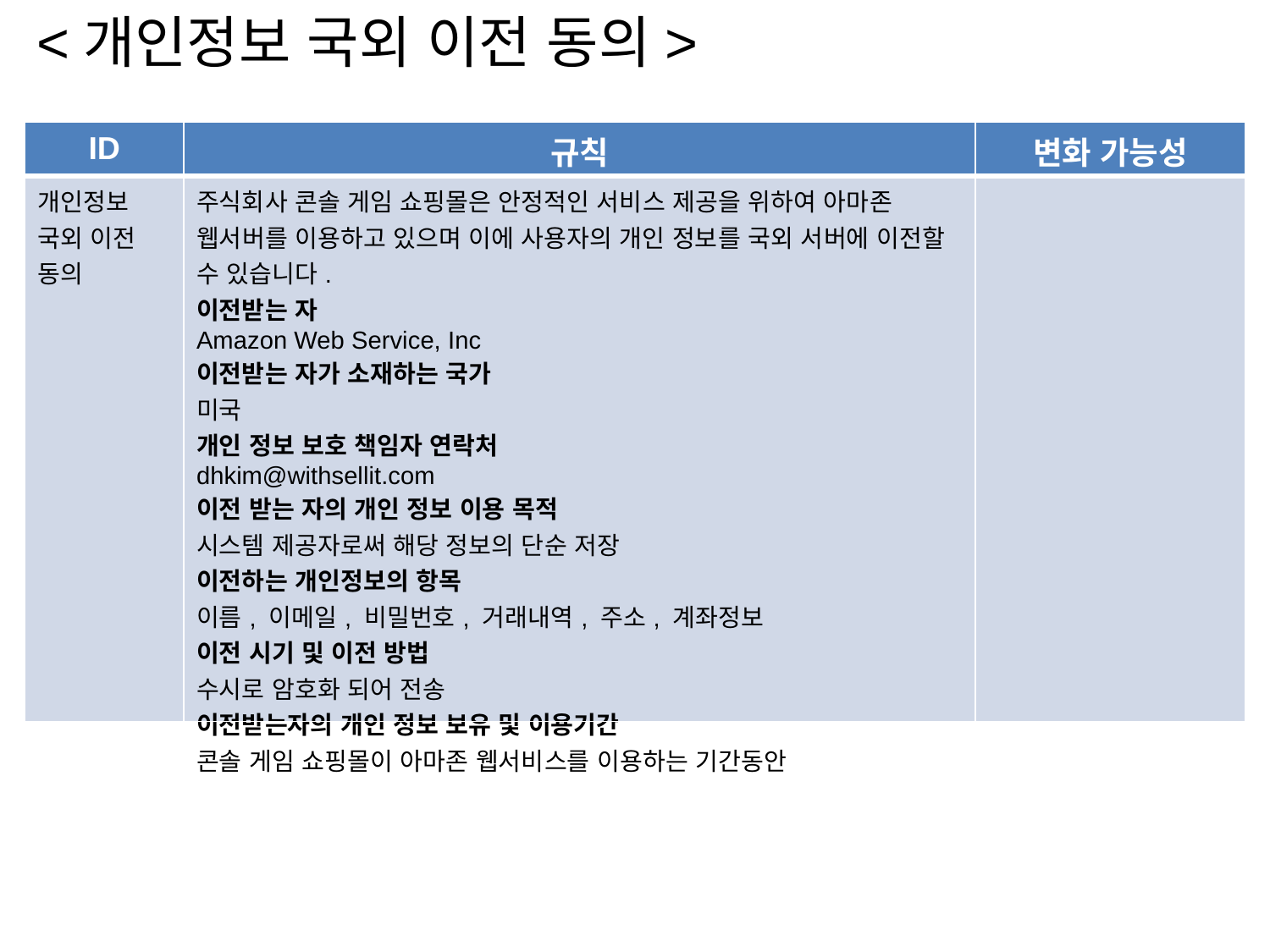

<개인정보 국외 이전 동의>
| ID | 규칙 | 변화 가능성 |
| --- | --- | --- |
| 개인정보 국외 이전 동의 | 주식회사 콘솔 게임 쇼핑몰은 안정적인 서비스 제공을 위하여 아마존 웹서버를 이용하고 있으며 이에 사용자의 개인 정보를 국외 서버에 이전할 수 있습니다. 이전받는 자 Amazon Web Service, Inc 이전받는 자가 소재하는 국가 미국 개인 정보 보호 책임자 연락처 dhkim@withsellit.com 이전 받는 자의 개인 정보 이용 목적 시스템 제공자로써 해당 정보의 단순 저장 이전하는 개인정보의 항목 이름, 이메일, 비밀번호, 거래내역, 주소, 계좌정보 이전 시기 및 이전 방법 수시로 암호화 되어 전송 이전받는자의 개인 정보 보유 및 이용기간 콘솔 게임 쇼핑몰이 아마존 웹서비스를 이용하는 기간동안 |  |